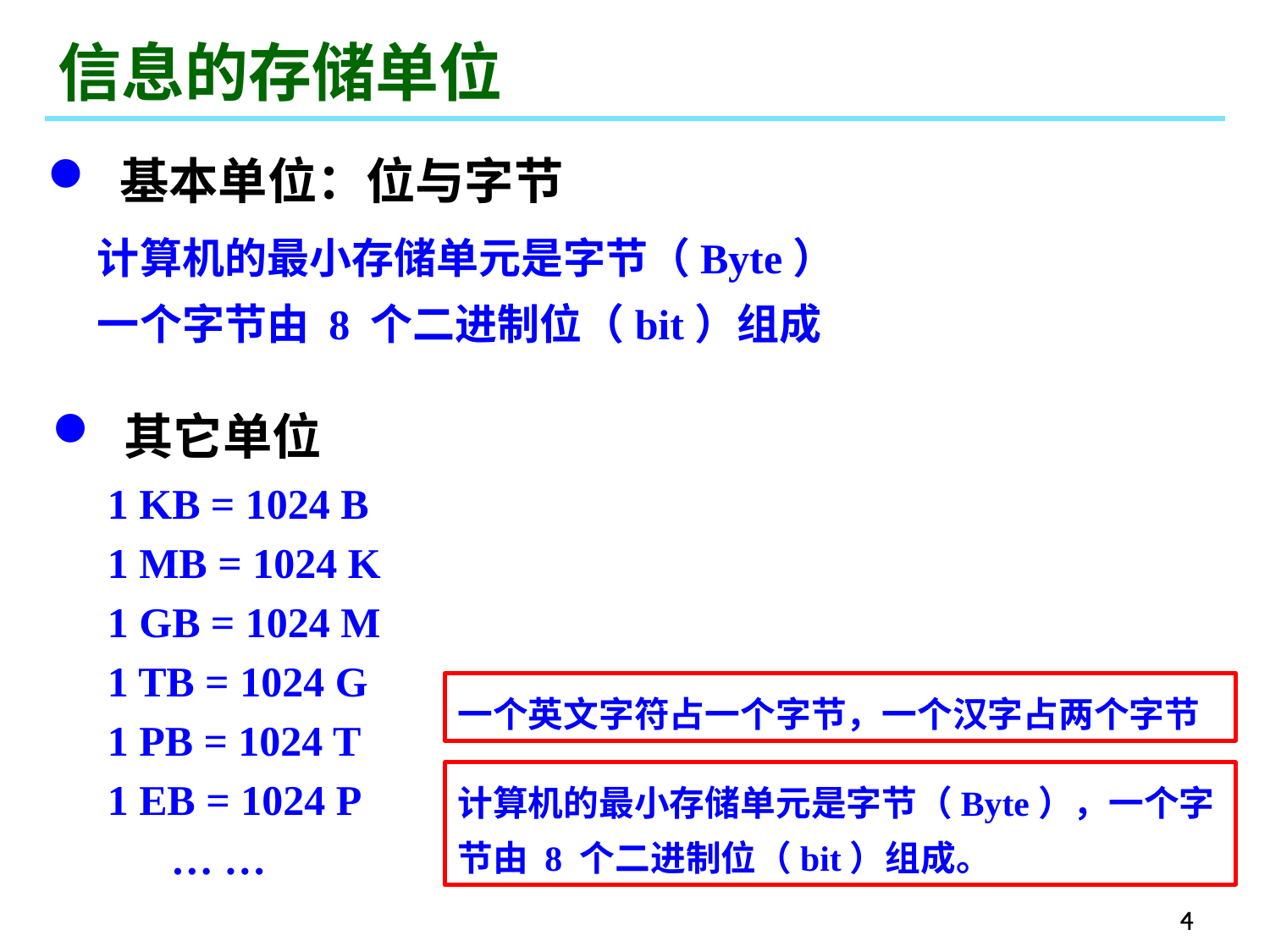

# 信息的存储单位
 基本单位：位与字节
计算机的最小存储单元是字节（Byte）
一个字节由 8 个二进制位（bit）组成
 其它单位
1 KB = 1024 B
1 MB = 1024 K
1 GB = 1024 M
1 TB = 1024 G
1 PB = 1024 T
1 EB = 1024 P
      … …
一个英文字符占一个字节，一个汉字占两个字节
计算机的最小存储单元是字节（Byte），一个字节由 8 个二进制位（bit）组成。
4